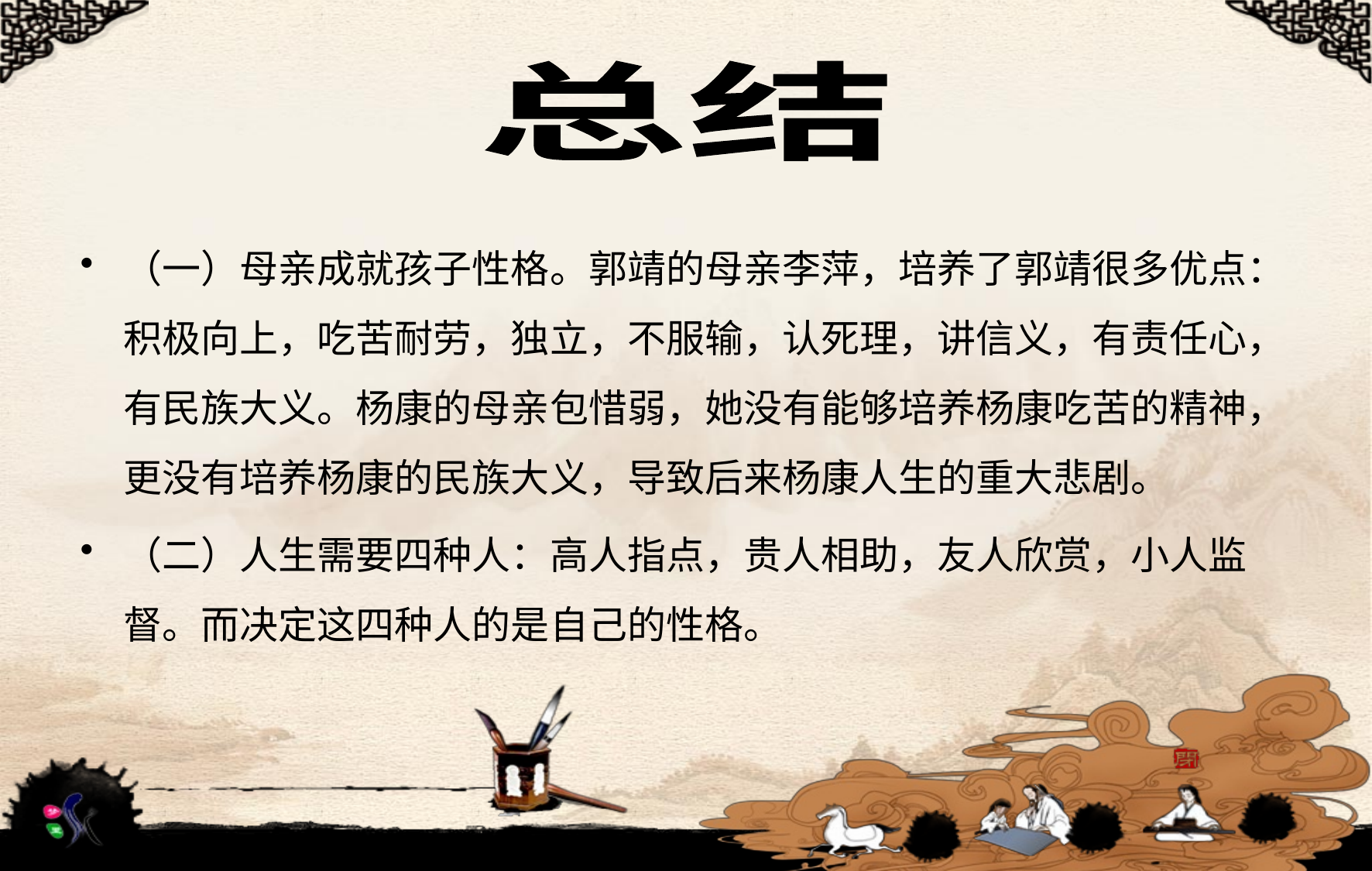

总结

（一）母亲成就孩子性格。郭靖的母亲李萍，培养了郭靖很多优点：积极向上，吃苦耐劳，独立，不服输，认死理，讲信义，有责任心，有民族大义。杨康的母亲包惜弱，她没有能够培养杨康吃苦的精神，更没有培养杨康的民族大义，导致后来杨康人生的重大悲剧。
（二）人生需要四种人：高人指点，贵人相助，友人欣赏，小人监督。而决定这四种人的是自己的性格。